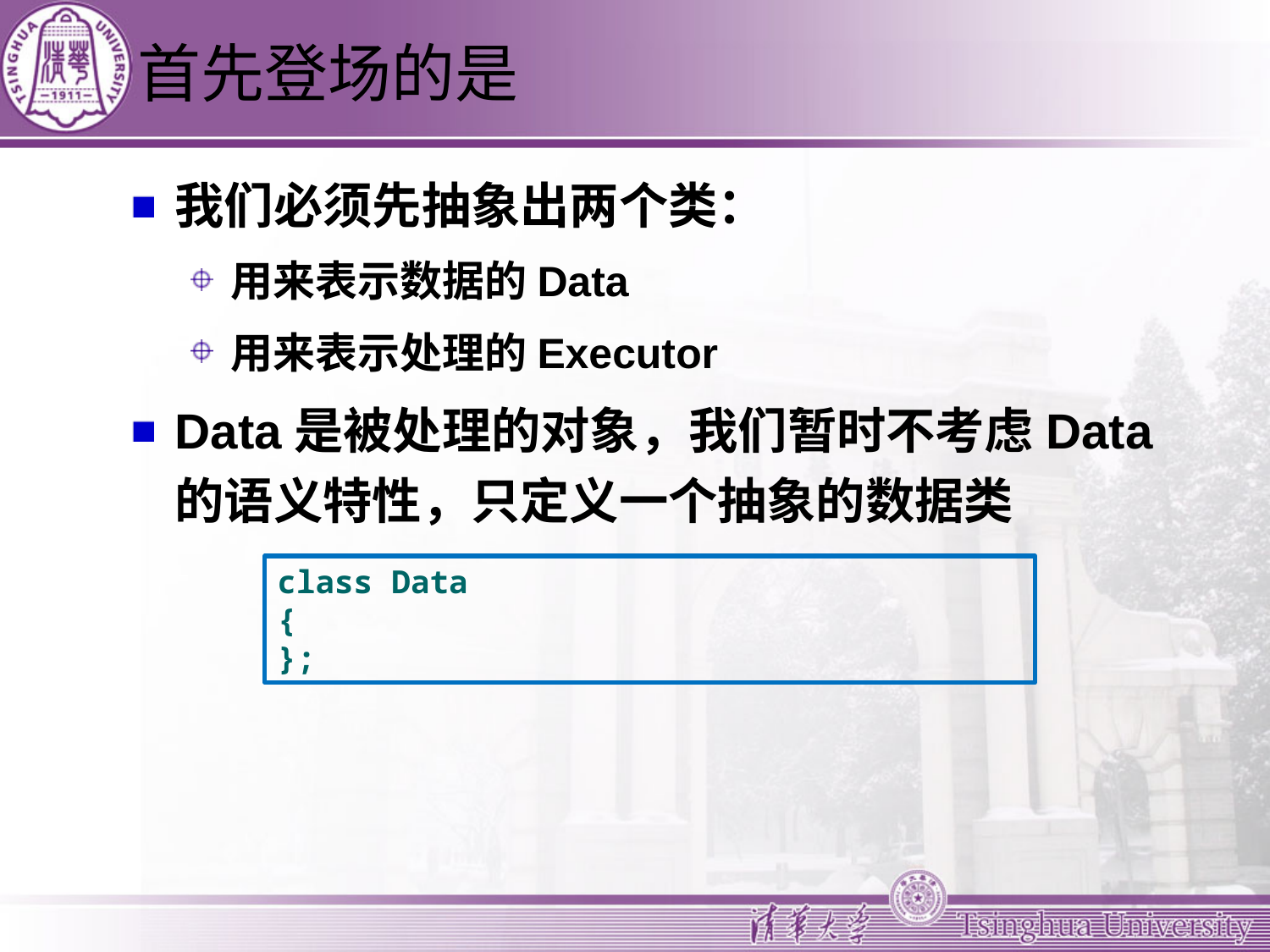

# 首先登场的是
我们必须先抽象出两个类：
用来表示数据的Data
用来表示处理的Executor
Data是被处理的对象，我们暂时不考虑Data的语义特性，只定义一个抽象的数据类
class Data
{
};